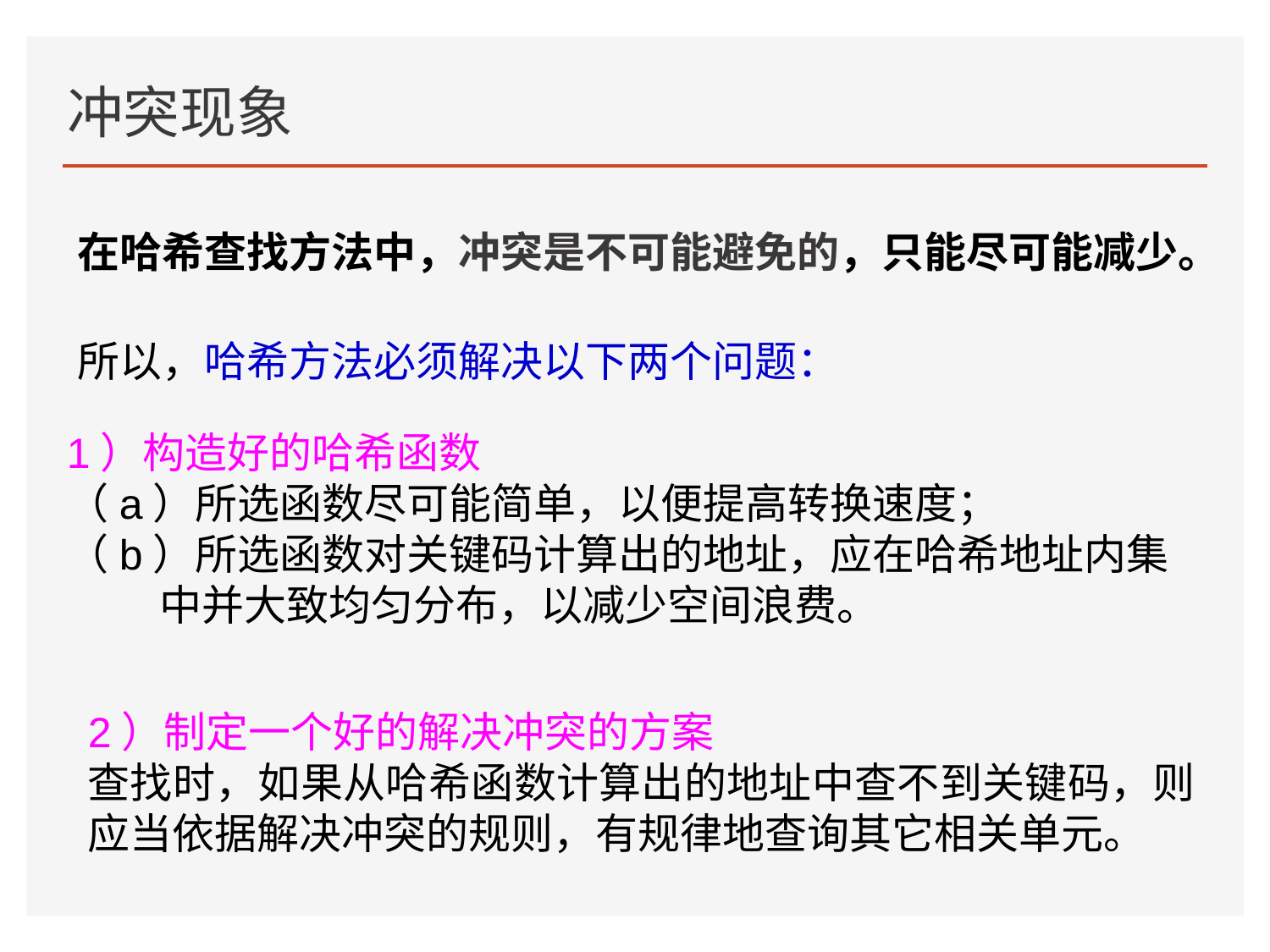

# 冲突现象
在哈希查找方法中，冲突是不可能避免的，只能尽可能减少。
所以，哈希方法必须解决以下两个问题：
1）构造好的哈希函数
（a）所选函数尽可能简单，以便提高转换速度；
（b）所选函数对关键码计算出的地址，应在哈希地址内集中并大致均匀分布，以减少空间浪费。
2）制定一个好的解决冲突的方案
查找时，如果从哈希函数计算出的地址中查不到关键码，则应当依据解决冲突的规则，有规律地查询其它相关单元。